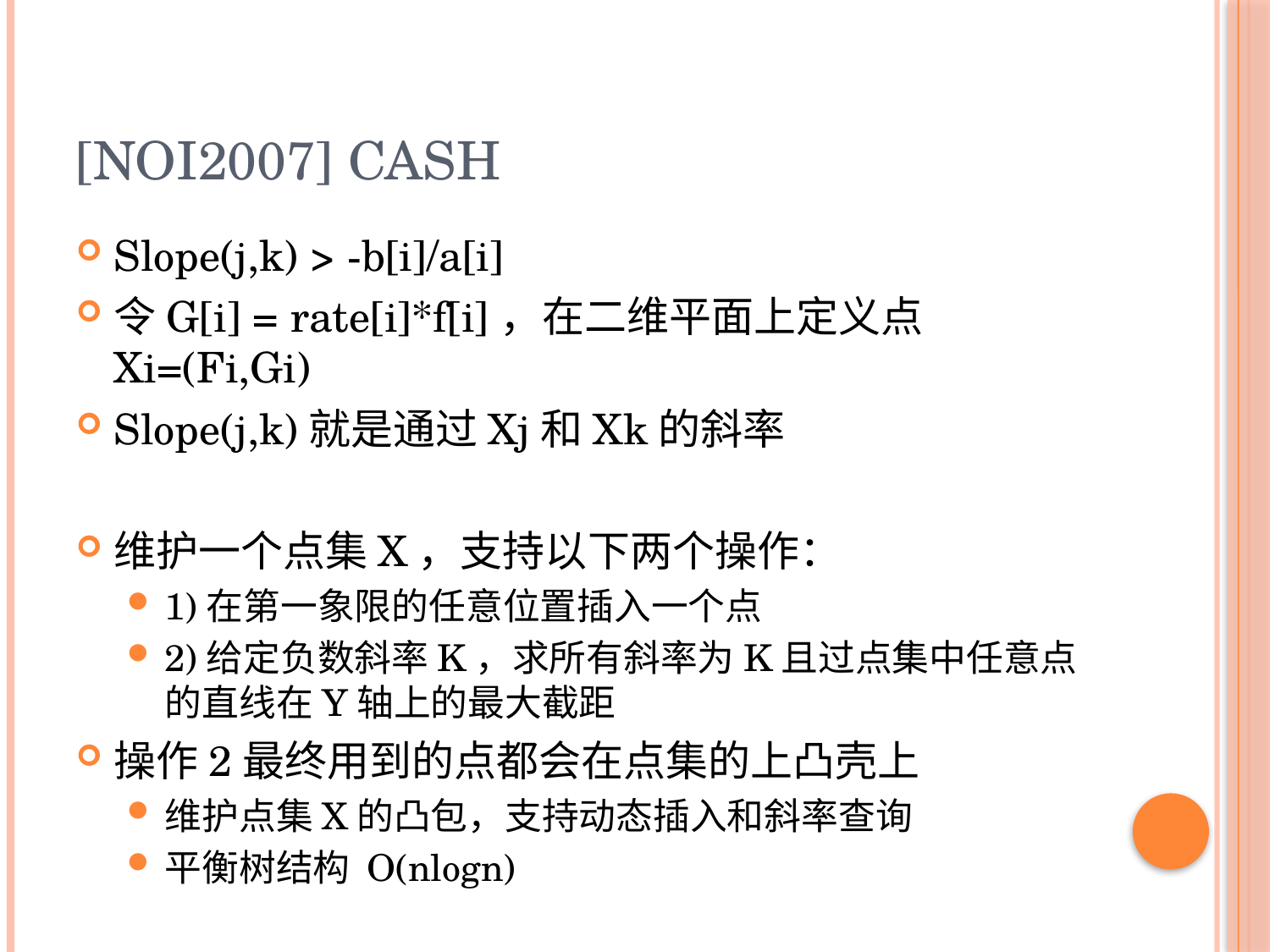

# [NOI2007] Cash
Slope(j,k) > -b[i]/a[i]
令G[i] = rate[i]*f[i]，在二维平面上定义点Xi=(Fi,Gi)
Slope(j,k)就是通过Xj和Xk的斜率

维护一个点集X，支持以下两个操作：
1)在第一象限的任意位置插入一个点
2)给定负数斜率K，求所有斜率为K且过点集中任意点的直线在Y轴上的最大截距
操作2最终用到的点都会在点集的上凸壳上
维护点集X的凸包，支持动态插入和斜率查询
平衡树结构 O(nlogn)